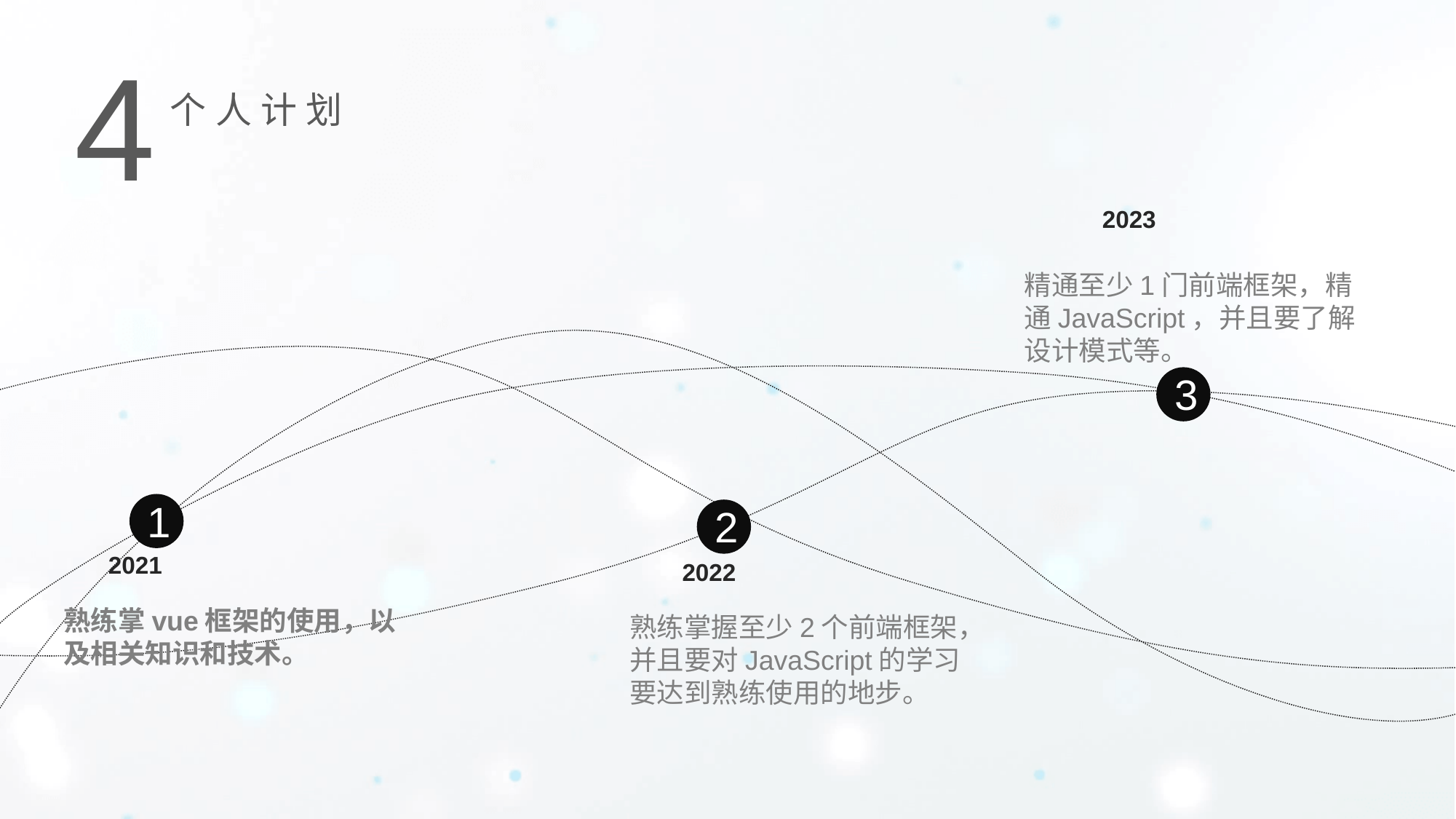

4
个人计划
2023
精通至少1门前端框架，精通JavaScript，并且要了解设计模式等。

3

1

2

2021
2022
熟练掌vue框架的使用，以及相关知识和技术。
熟练掌握至少2个前端框架，并且要对JavaScript的学习要达到熟练使用的地步。